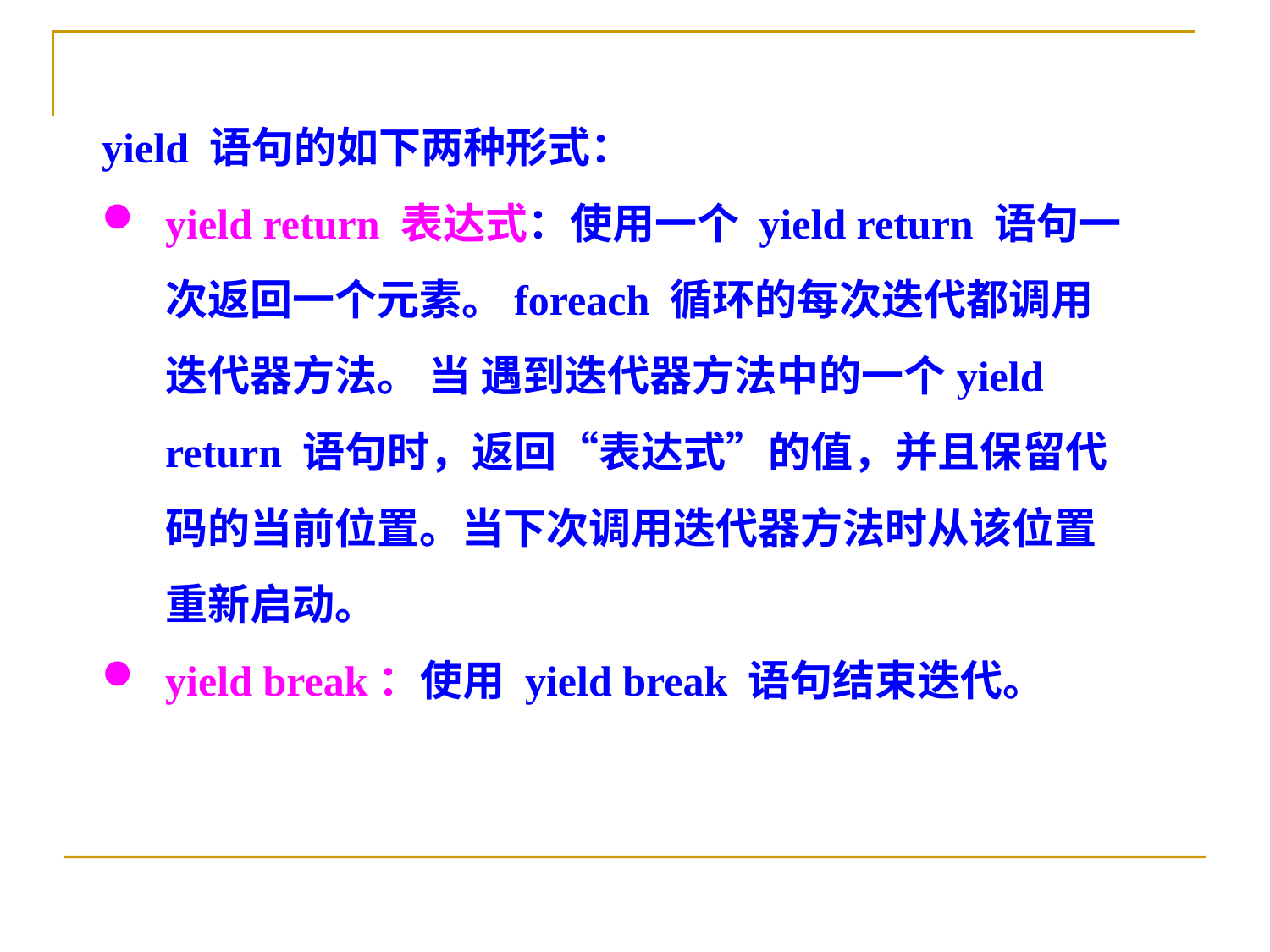

yield 语句的如下两种形式：
yield return 表达式：使用一个 yield return 语句一次返回一个元素。foreach 循环的每次迭代都调用迭代器方法。 当 遇到迭代器方法中的一个yield return 语句时，返回“表达式”的值，并且保留代码的当前位置。当下次调用迭代器方法时从该位置重新启动。
yield break：使用 yield break 语句结束迭代。